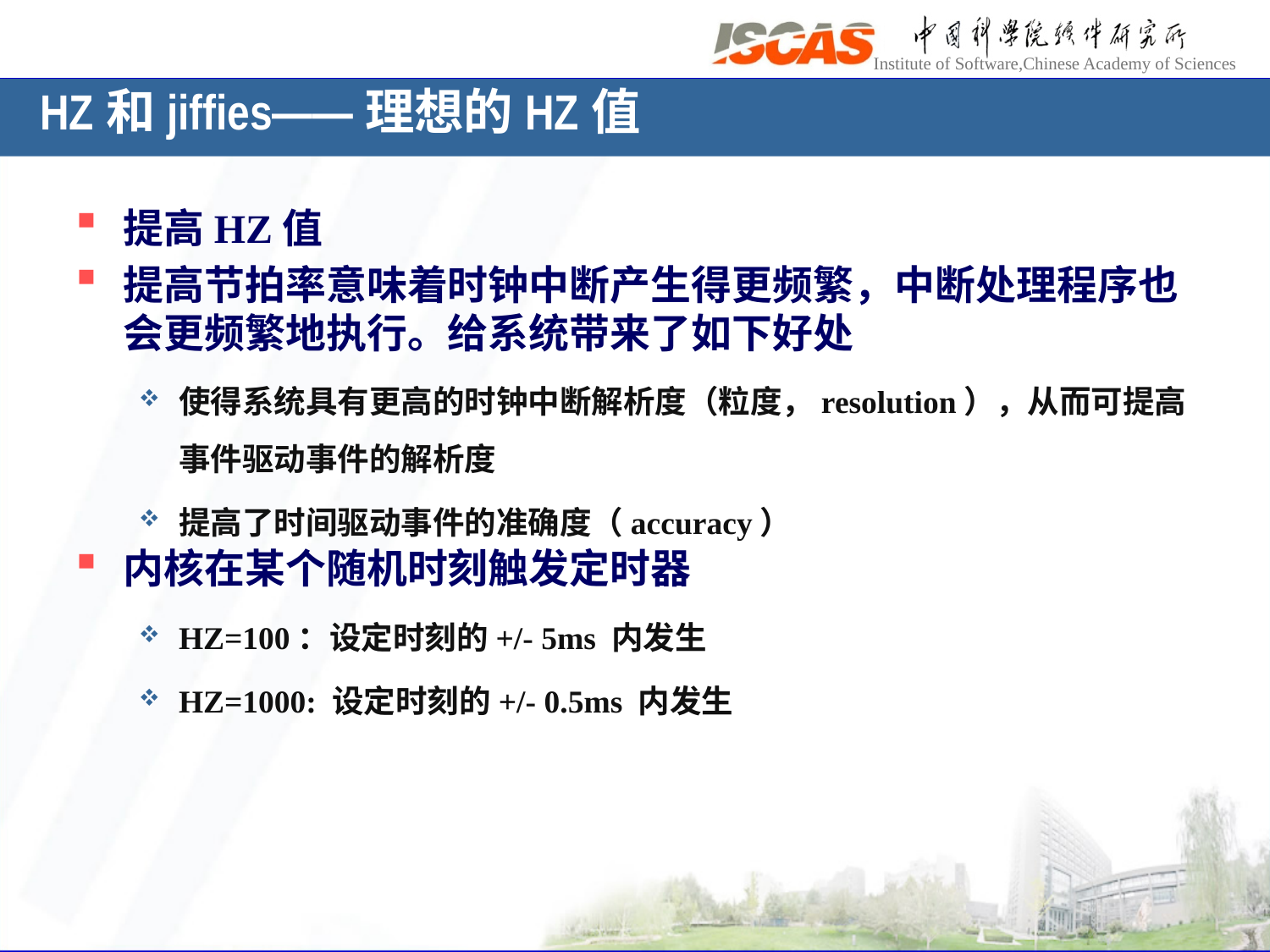

# HZ和jiffies——理想的HZ值
提高HZ值
提高节拍率意味着时钟中断产生得更频繁，中断处理程序也会更频繁地执行。给系统带来了如下好处
使得系统具有更高的时钟中断解析度（粒度，resolution），从而可提高事件驱动事件的解析度
提高了时间驱动事件的准确度（accuracy）
内核在某个随机时刻触发定时器
HZ=100：设定时刻的+/- 5ms 内发生
HZ=1000: 设定时刻的+/- 0.5ms 内发生